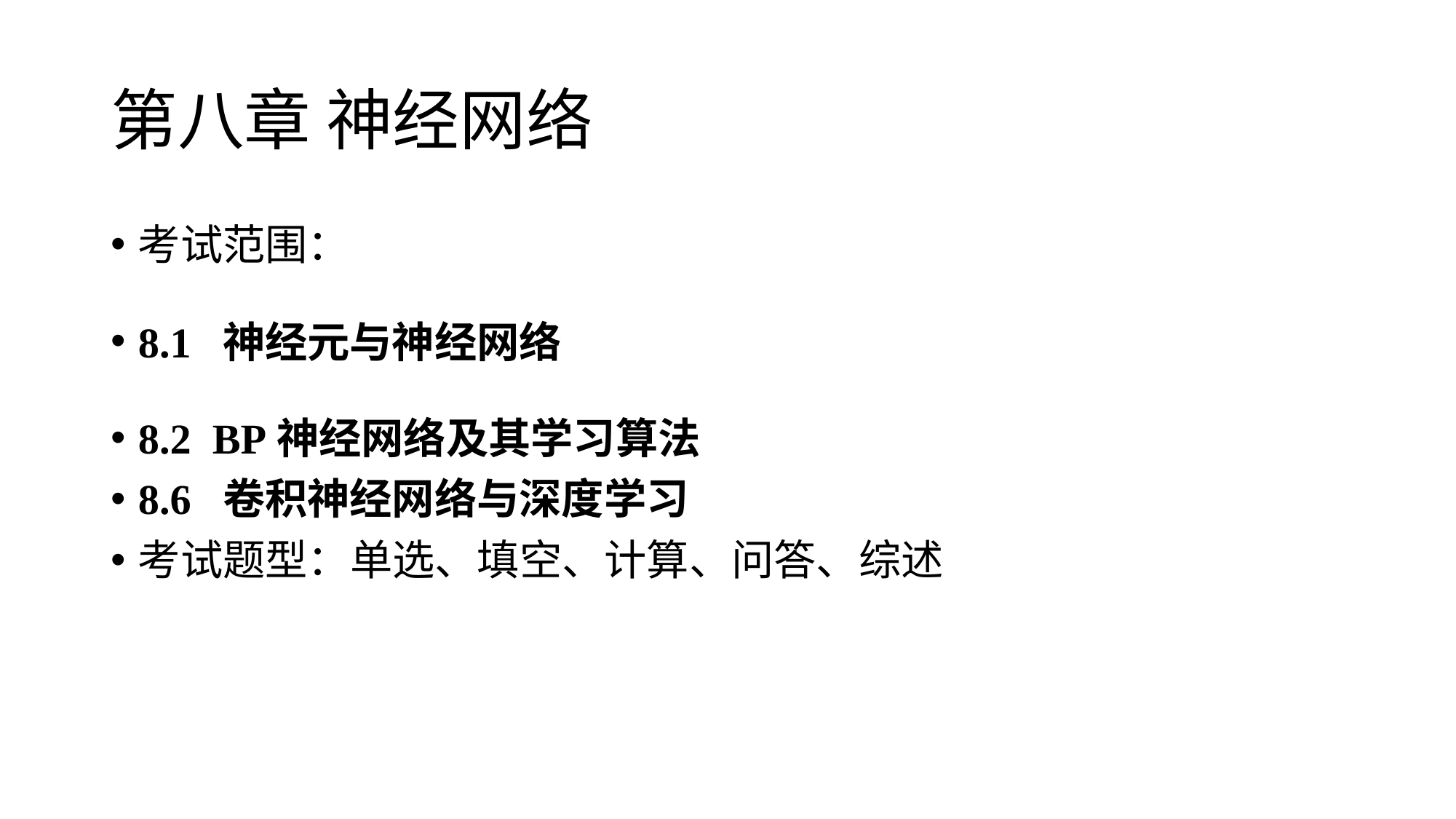

# 第八章 神经网络
考试范围：
8.1  神经元与神经网络
8.2  BP神经网络及其学习算法
8.6  卷积神经网络与深度学习
考试题型：单选、填空、计算、问答、综述